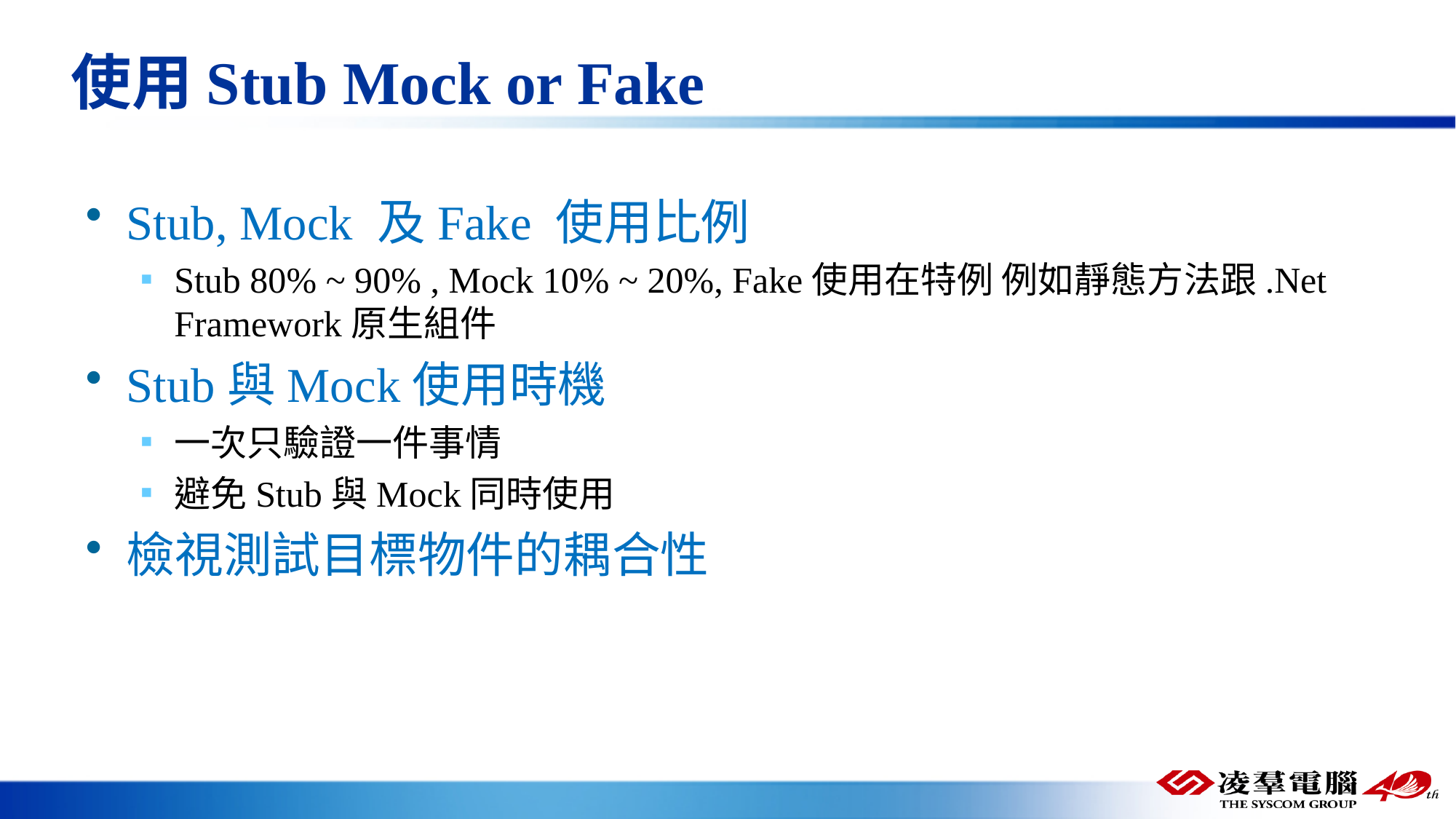

# 使用Stub Mock or Fake
Stub, Mock 及Fake 使用比例
Stub 80% ~ 90% , Mock 10% ~ 20%, Fake使用在特例 例如靜態方法跟.Net Framework原生組件
Stub與Mock使用時機
一次只驗證一件事情
避免Stub與Mock同時使用
檢視測試目標物件的耦合性